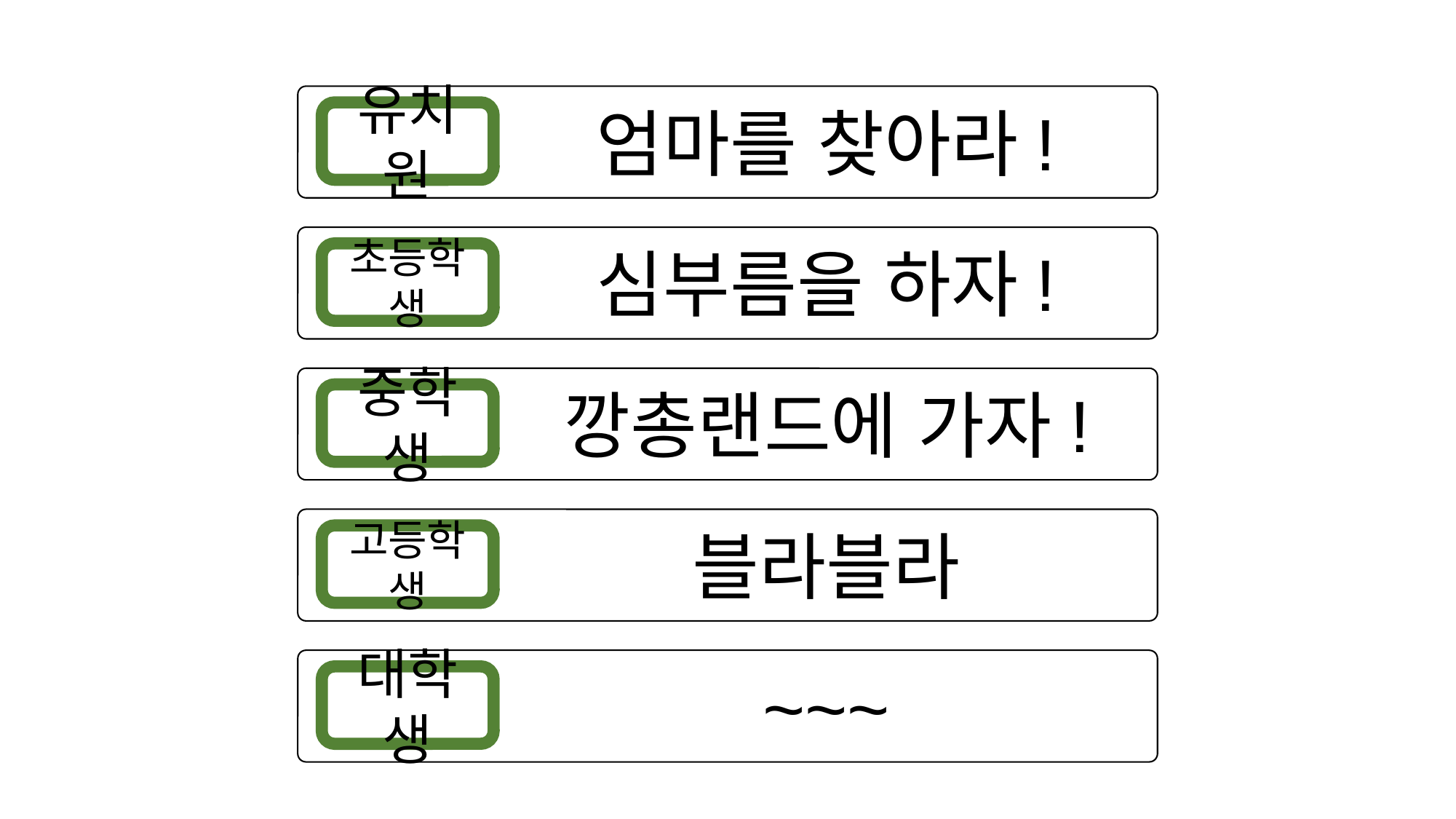

엄마를 찾아라!
유치원

심부름을 하자!
초등학생

깡총랜드에 가자!
중학생

블라블라
고등학생

~~~
대학생